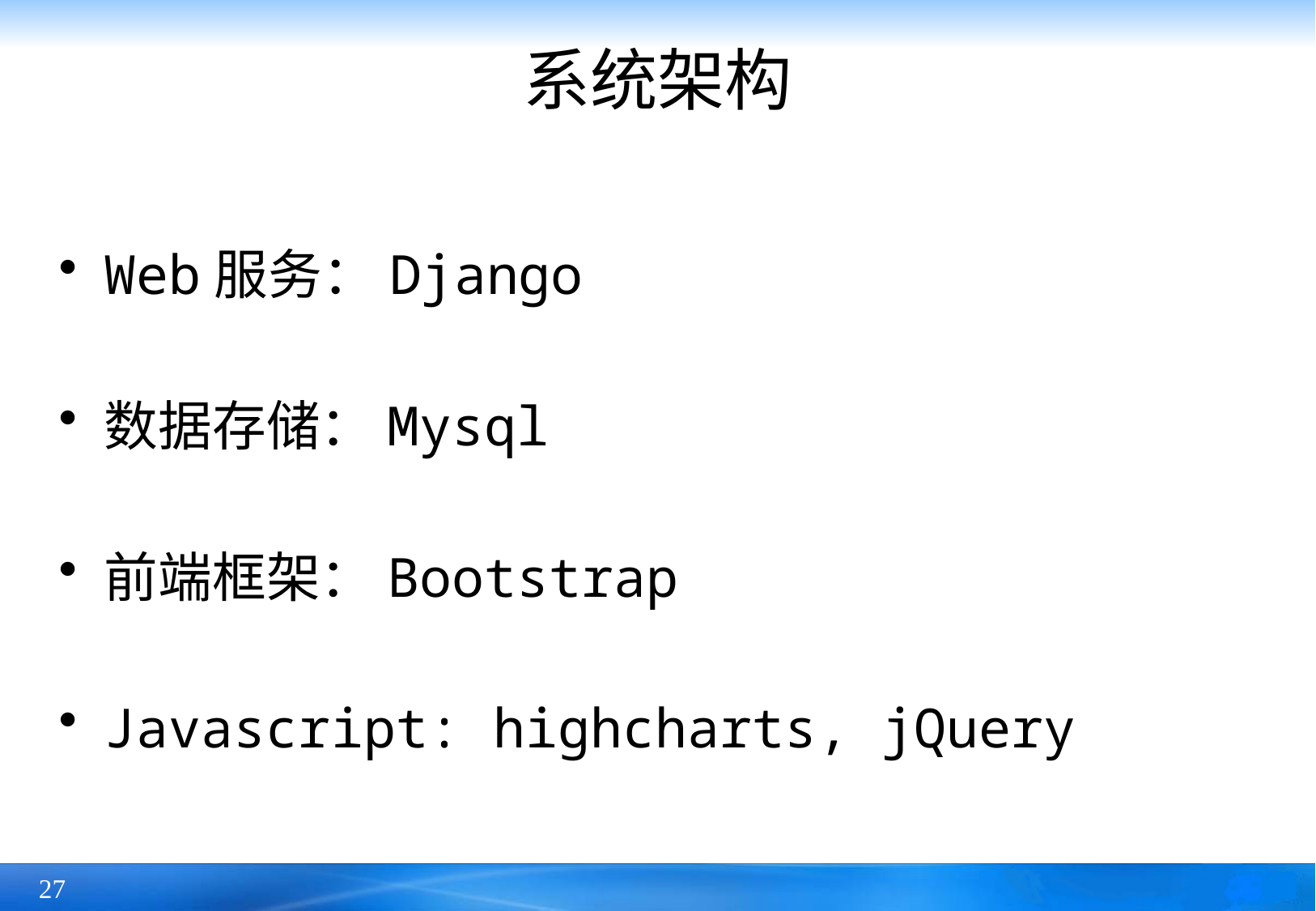

# 系统架构

Web服务：Django

数据存储：Mysql

前端框架：Bootstrap

Javascript: highcharts, jQuery